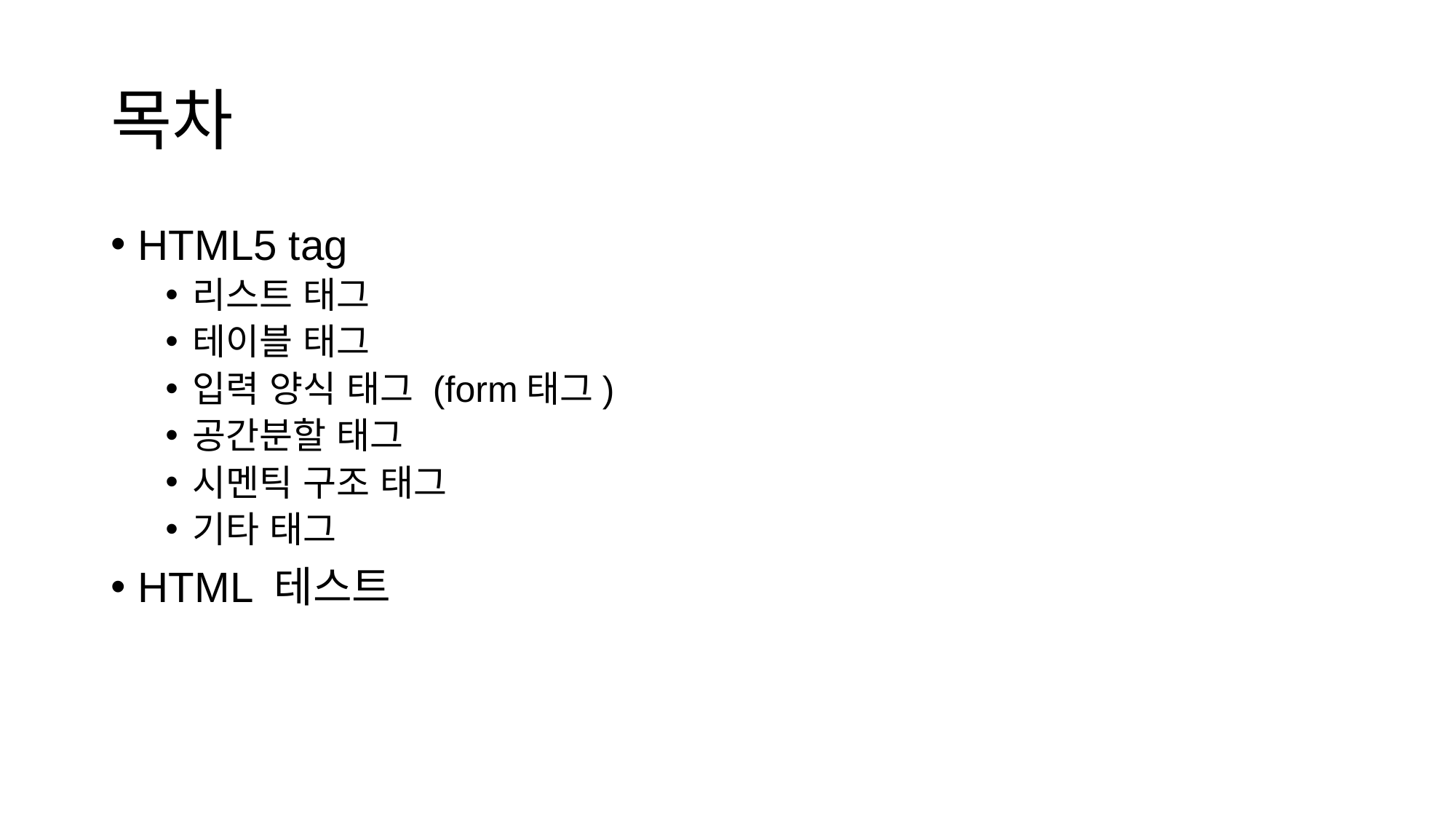

# 목차
HTML5 tag
리스트 태그
테이블 태그
입력 양식 태그 (form태그)
공간분할 태그
시멘틱 구조 태그
기타 태그
HTML 테스트